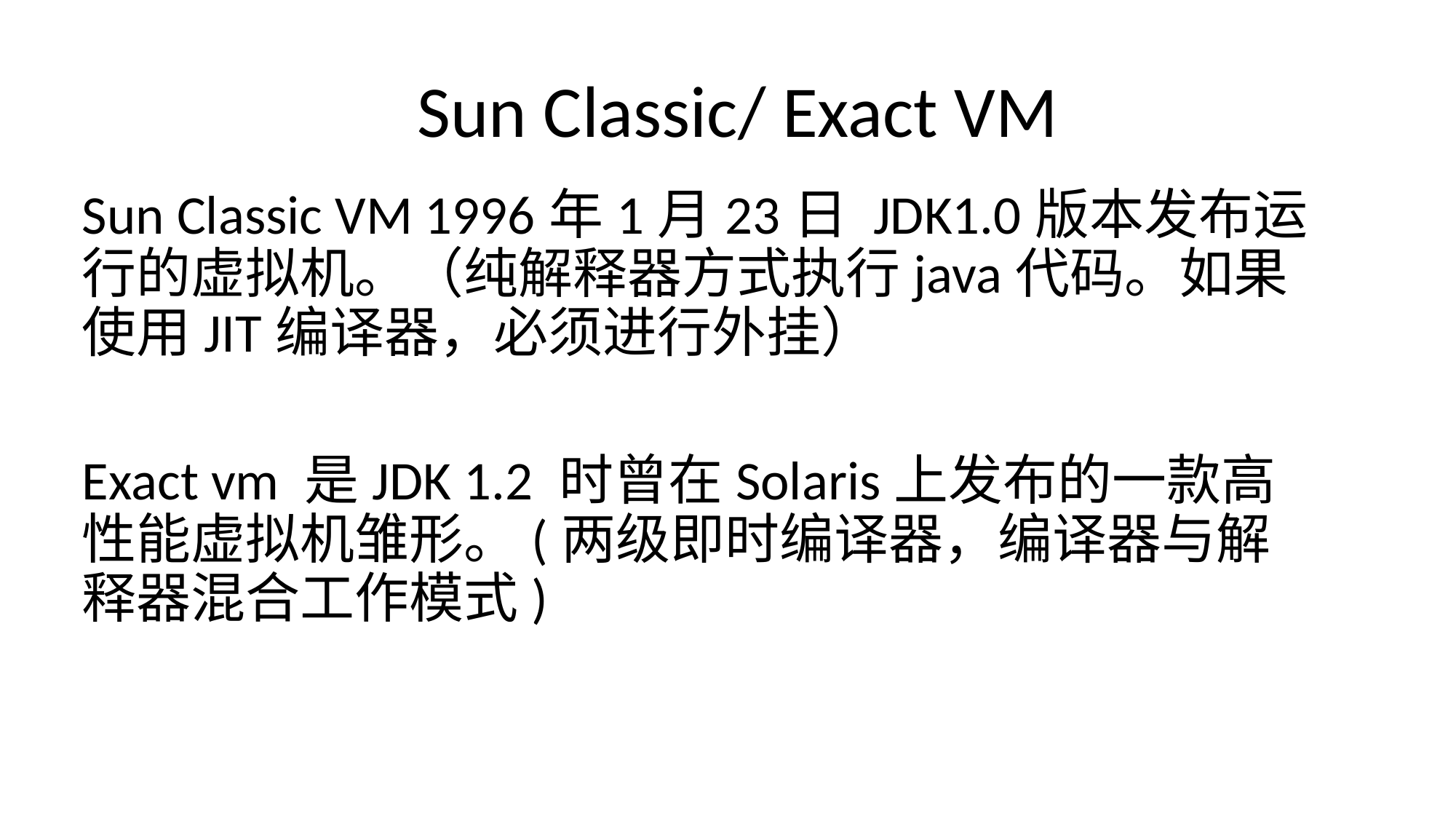

# Sun Classic/ Exact VM
Sun Classic VM 1996年1月23日 JDK1.0版本发布运行的虚拟机。（纯解释器方式执行java代码。如果使用JIT编译器，必须进行外挂）

Exact vm 是JDK 1.2 时曾在Solaris上发布的一款高性能虚拟机雏形。(两级即时编译器，编译器与解释器混合工作模式)